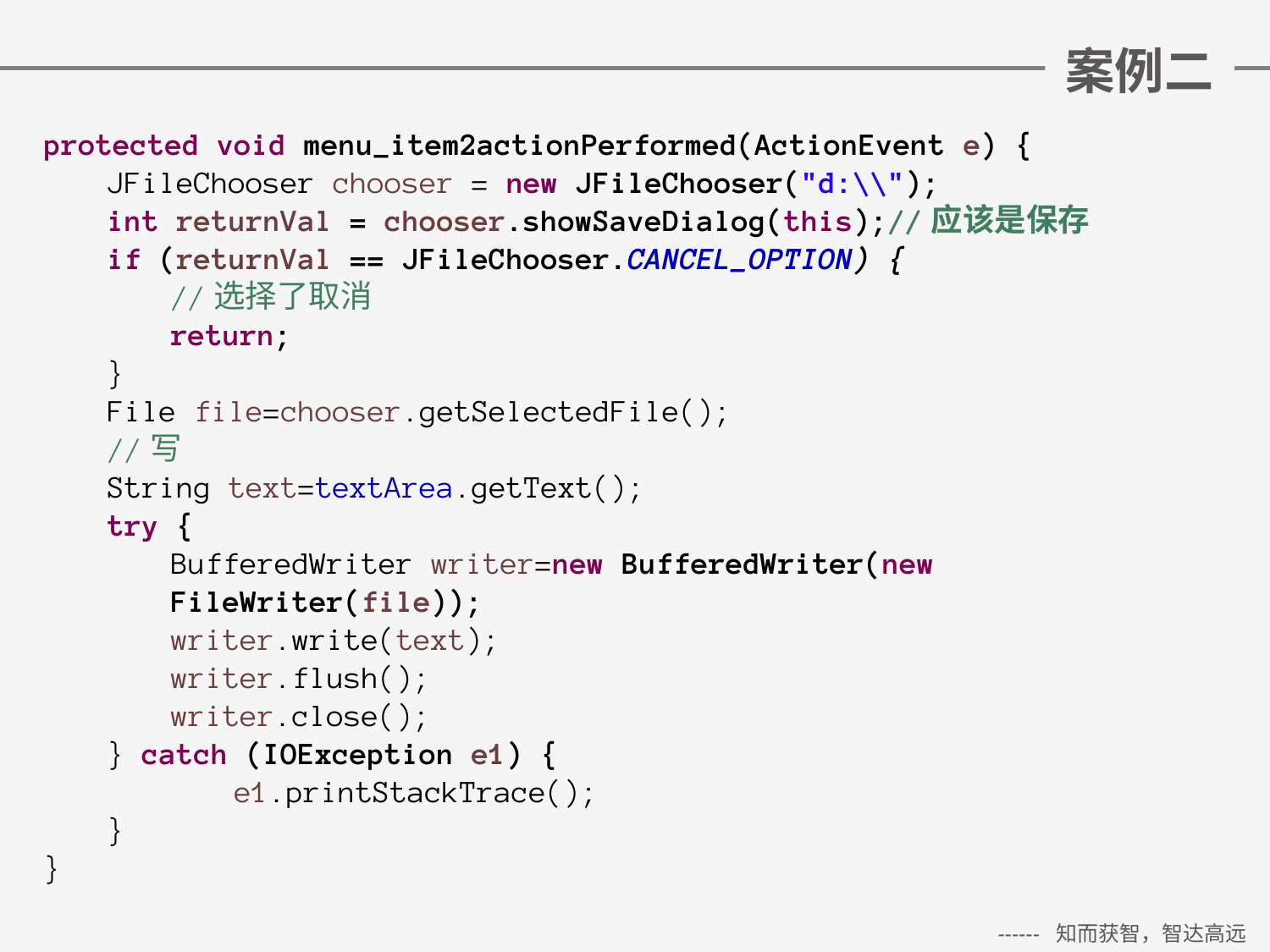

# 案例二
protected void menu_item2actionPerformed(ActionEvent e) {
JFileChooser chooser = new JFileChooser("d:\\");
int returnVal = chooser.showSaveDialog(this);//应该是保存
if (returnVal == JFileChooser.CANCEL_OPTION) {
//选择了取消
return;
}
File file=chooser.getSelectedFile();
//写
String text=textArea.getText();
try {
BufferedWriter writer=new BufferedWriter(new FileWriter(file));
writer.write(text);
writer.flush();
writer.close();
} catch (IOException e1) {
	e1.printStackTrace();
}
}